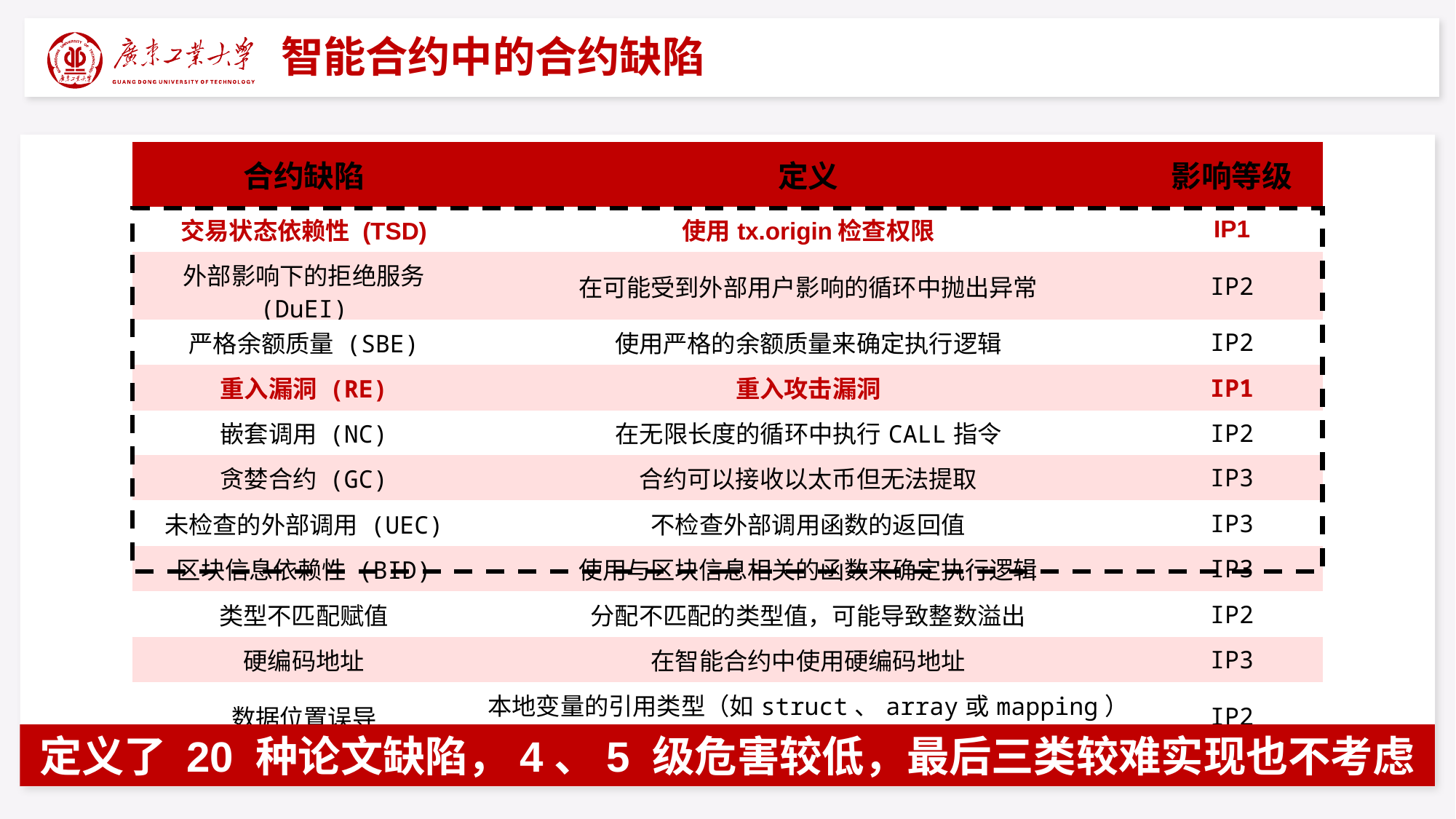

智能合约中的合约缺陷
| 合约缺陷 | 定义 | 影响等级 |
| --- | --- | --- |
| 交易状态依赖性 (TSD) | 使用tx.origin检查权限 | IP1 |
| 外部影响下的拒绝服务 (DuEI) | 在可能受到外部用户影响的循环中抛出异常 | IP2 |
| 严格余额质量 (SBE) | 使用严格的余额质量来确定执行逻辑 | IP2 |
| 重入漏洞 (RE) | 重入攻击漏洞 | IP1 |
| 嵌套调用 (NC) | 在无限长度的循环中执行CALL指令 | IP2 |
| 贪婪合约 (GC) | 合约可以接收以太币但无法提取 | IP3 |
| 未检查的外部调用 (UEC) | 不检查外部调用函数的返回值 | IP3 |
| 区块信息依赖性 (BID) | 使用与区块信息相关的函数来确定执行逻辑 | IP3 |
| 类型不匹配赋值 | 分配不匹配的类型值，可能导致整数溢出 | IP2 |
| 硬编码地址 | 在智能合约中使用硬编码地址 | IP3 |
| 数据位置误导 | 本地变量的引用类型（如struct、array或mapping）未明确 | IP2 |

定义了 20 种论文缺陷，4、5 级危害较低，最后三类较难实现也不考虑